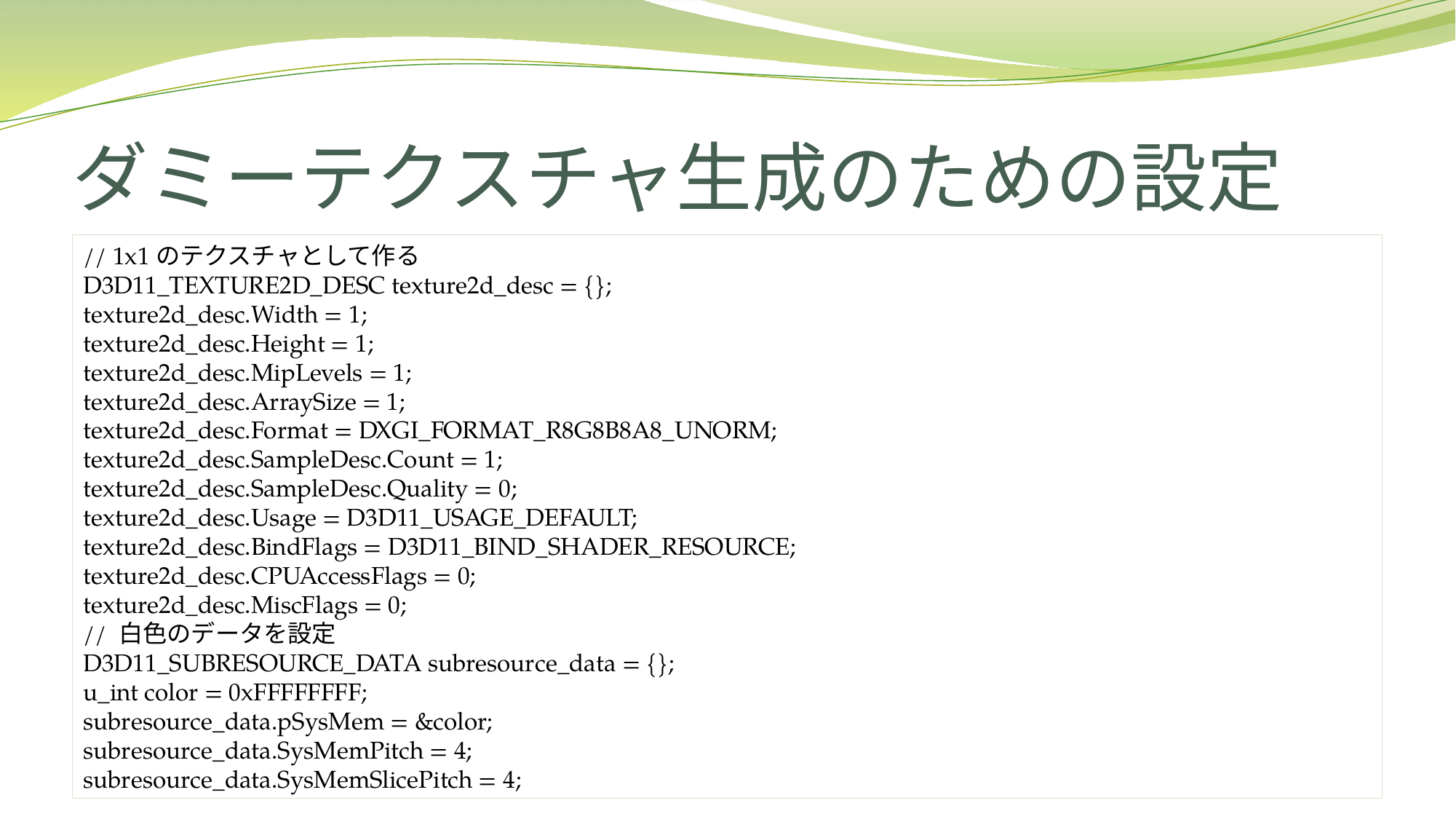

# ダミーテクスチャ生成のための設定
// 1x1のテクスチャとして作る
D3D11_TEXTURE2D_DESC texture2d_desc = {};
texture2d_desc.Width = 1;
texture2d_desc.Height = 1;
texture2d_desc.MipLevels = 1;
texture2d_desc.ArraySize = 1;
texture2d_desc.Format = DXGI_FORMAT_R8G8B8A8_UNORM;
texture2d_desc.SampleDesc.Count = 1;
texture2d_desc.SampleDesc.Quality = 0;
texture2d_desc.Usage = D3D11_USAGE_DEFAULT;
texture2d_desc.BindFlags = D3D11_BIND_SHADER_RESOURCE;
texture2d_desc.CPUAccessFlags = 0;
texture2d_desc.MiscFlags = 0;
// 白色のデータを設定
D3D11_SUBRESOURCE_DATA subresource_data = {};
u_int color = 0xFFFFFFFF;
subresource_data.pSysMem = &color;
subresource_data.SysMemPitch = 4;
subresource_data.SysMemSlicePitch = 4;